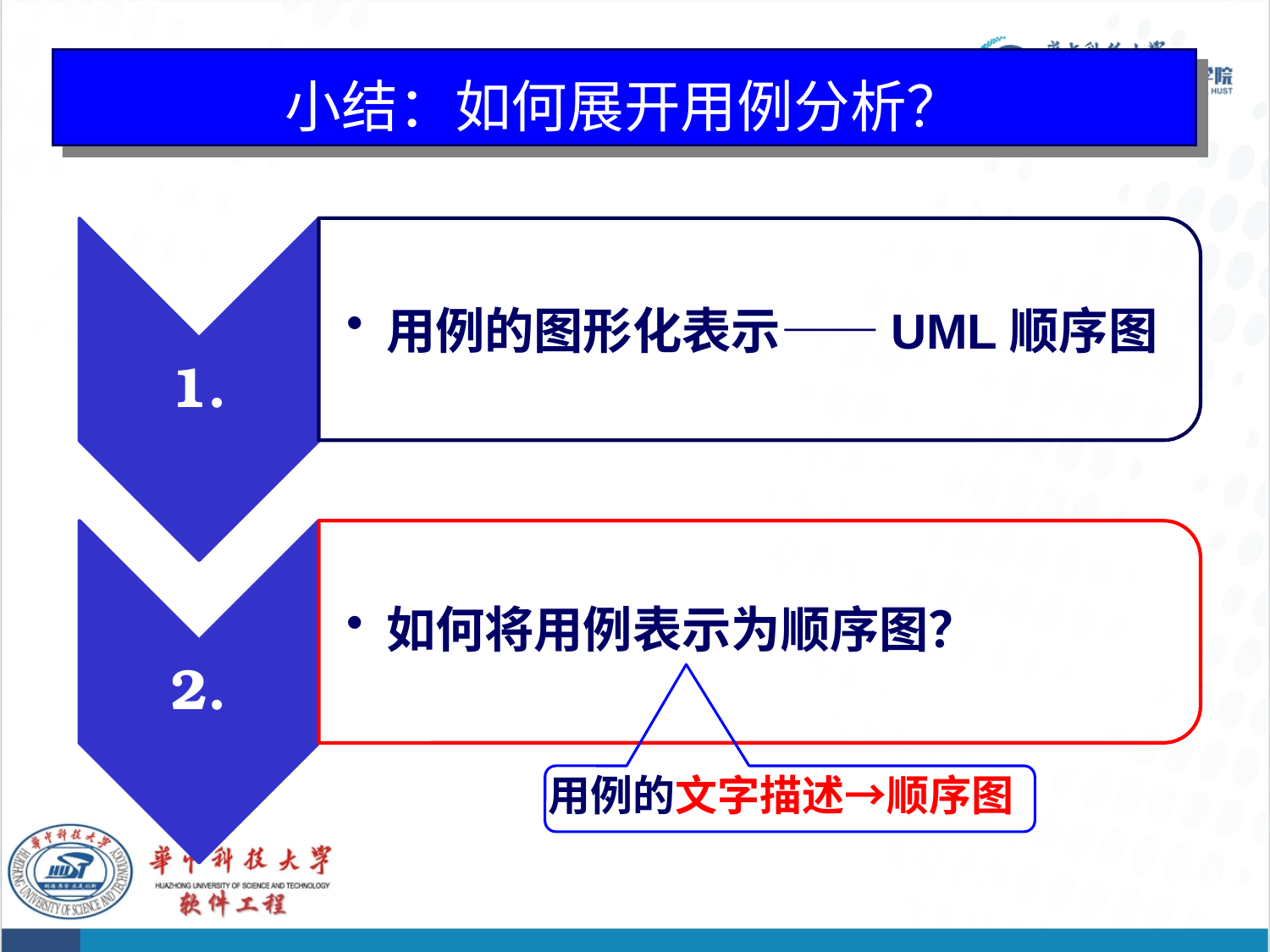

# 小结：如何展开用例分析？
1.
用例的图形化表示——UML顺序图
2.
如何将用例表示为顺序图？
用例的文字描述→顺序图